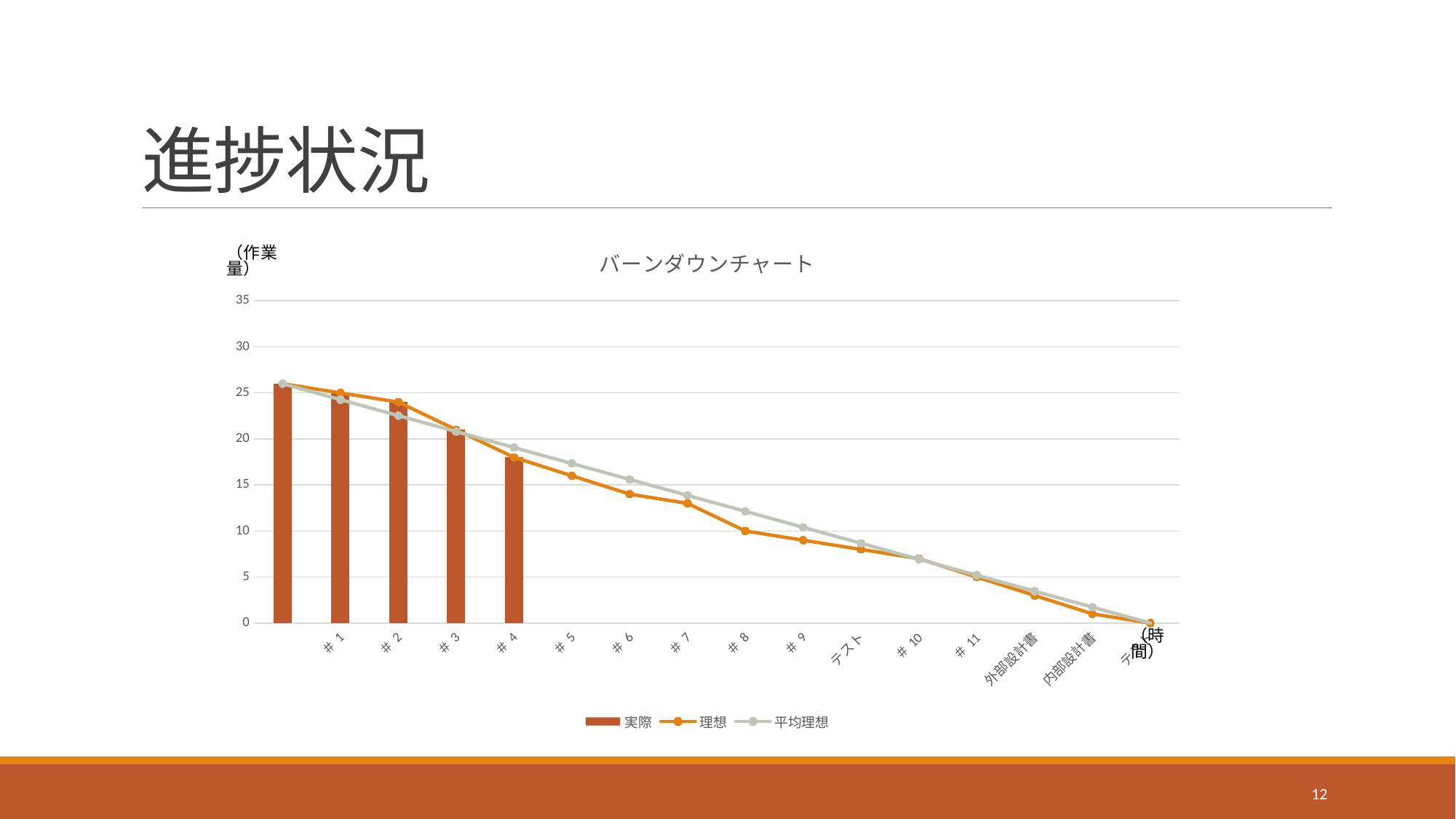

# 進捗状況

### Chart: バーンダウンチャート

| Category | 実際 | 理想 | 平均理想 |
|---|---|---|---|
|  | 26.0 | 26.0 | 26.0 |
| ＃1 | 25.0 | 25.0 | 24.266666666666666 |
| ＃2 | 24.0 | 24.0 | 22.53333333333333 |
| ＃3 | 21.0 | 21.0 | 20.799999999999997 |
| ＃4 | 18.0 | 18.0 | 19.066666666666663 |
| ＃5 | None | 16.0 | 17.33333333333333 |
| ＃6 | None | 14.0 | 15.599999999999994 |
| ＃7 | None | 13.0 | 13.86666666666666 |
| ＃8 | None | 10.0 | 12.133333333333326 |
| ＃9 | None | 9.0 | 10.399999999999991 |
| テスト | None | 8.0 | 8.666666666666657 |
| ＃10 | None | 7.0 | 6.933333333333324 |
| ＃11 | None | 5.0 | 5.19999999999999 |
| 外部設計書 | None | 3.0 | 3.466666666666657 |
| 内部設計書 | None | 1.0 | 1.7333333333333236 |
| テスト | None | 0.0 | -9.769962616701378e-15 |
12